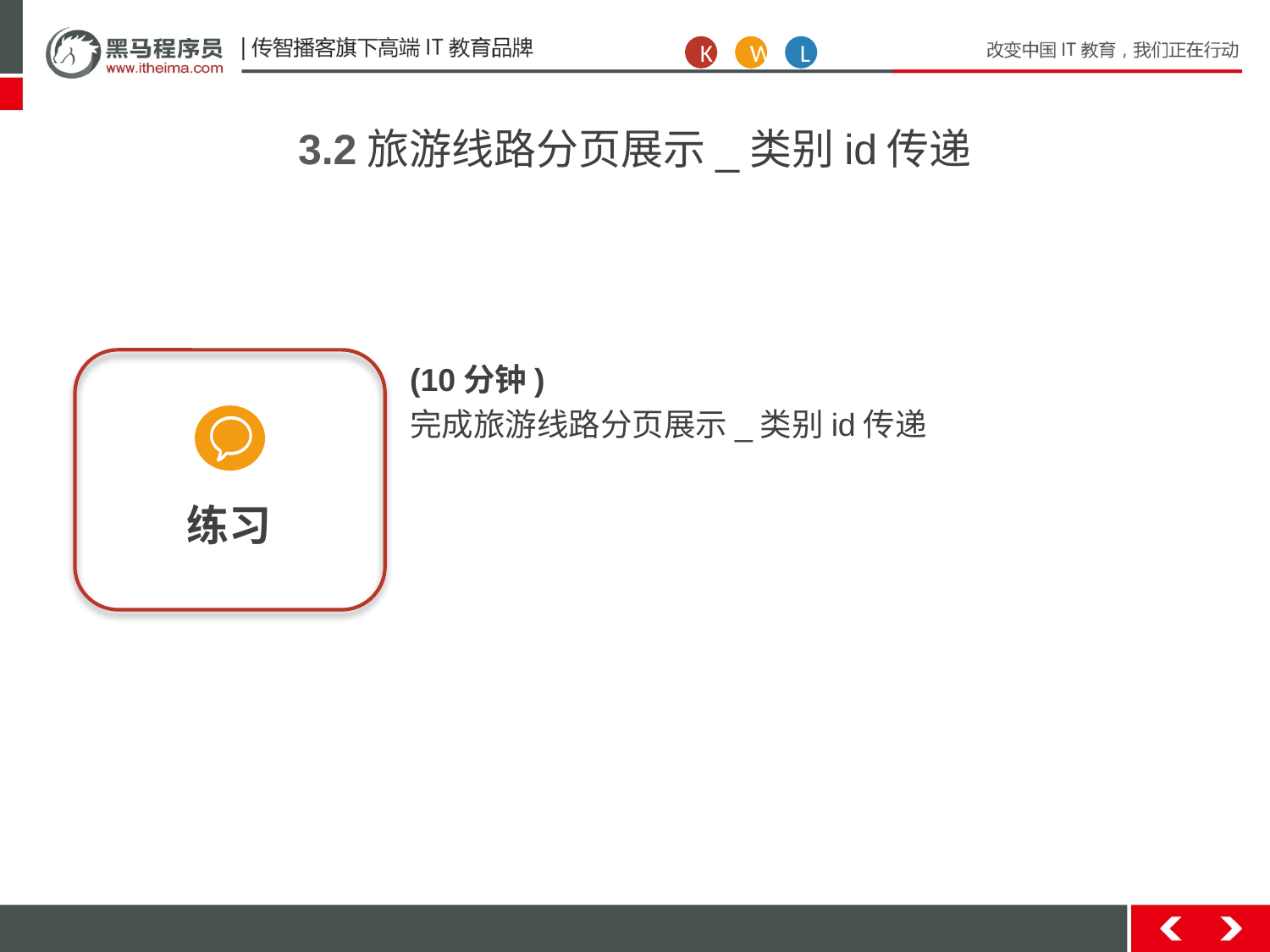

K
W
L
3.2旅游线路分页展示_类别id传递

练习
(10分钟)
完成旅游线路分页展示_类别id传递